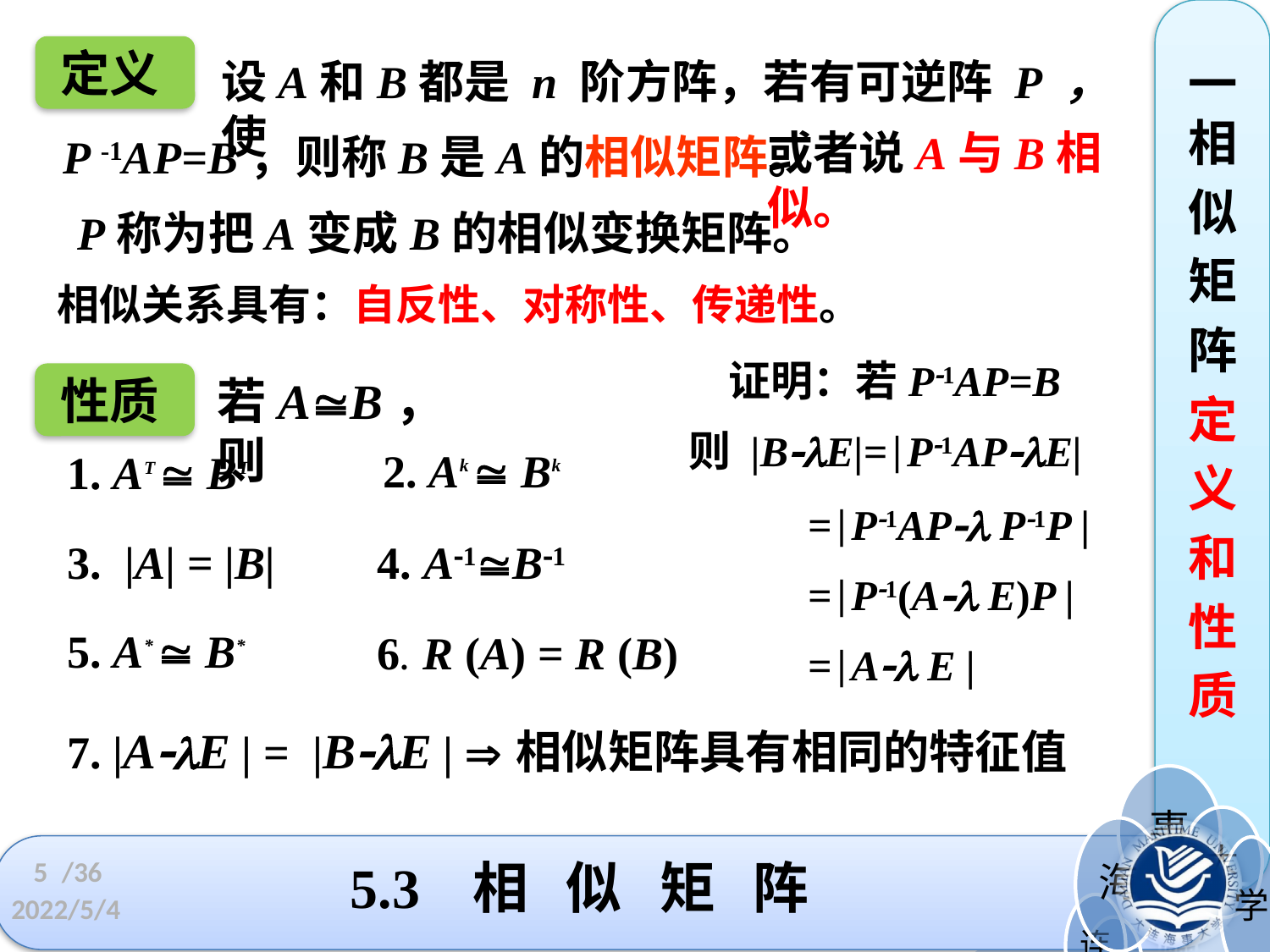

定义
设A和B都是 n 阶方阵，若有可逆阵 P ，使
一相
似
矩
阵
定
义
和
性
质
或者说A与B相似。
P -1AP=B，则称B是A的相似矩阵。
P称为把A变成B的相似变换矩阵。
相似关系具有：自反性、对称性、传递性。
证明：若P−1AP=B

性质
若A≅B，则
则 |B−λE|=|P−1AP−λE|
2. Ak ≅ Bk
1. AT ≅ BT

=|P−1AP−λ P−1P |
3.  |A| = |B|
4. A−1≅B−1
=|P−1(A−λ E)P |
5. A* ≅ B*
6.  R (A) = R (B)
=|A−λ E |
7. |A−λE | =  |B−λE | ⇒ 相似矩阵具有相同的特征值
5.3   相   似   矩   阵
5
/36
2022/5/4